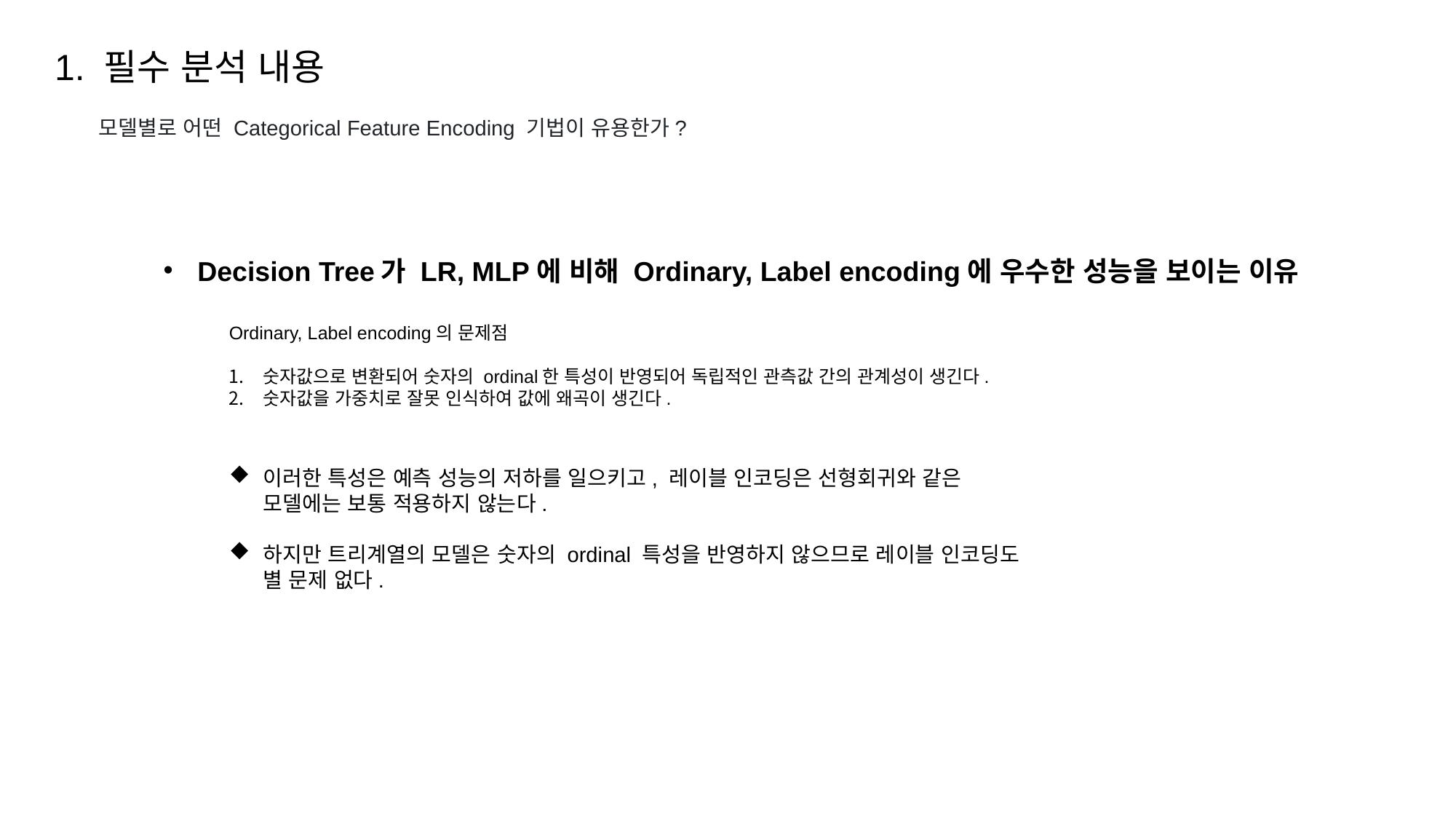

1. 필수 분석 내용
모델별로 어떤 Categorical Feature Encoding 기법이 유용한가?
Decision Tree가 LR, MLP에 비해 Ordinary, Label encoding에 우수한 성능을 보이는 이유
Ordinary, Label encoding의 문제점

숫자값으로 변환되어 숫자의 ordinal한 특성이 반영되어 독립적인 관측값 간의 관계성이 생긴다.
숫자값을 가중치로 잘못 인식하여 값에 왜곡이 생긴다.
이러한 특성은 예측 성능의 저하를 일으키고, 레이블 인코딩은 선형회귀와 같은 모델에는 보통 적용하지 않는다.

하지만 트리계열의 모델은 숫자의 ordinal 특성을 반영하지 않으므로 레이블 인코딩도 별 문제 없다.